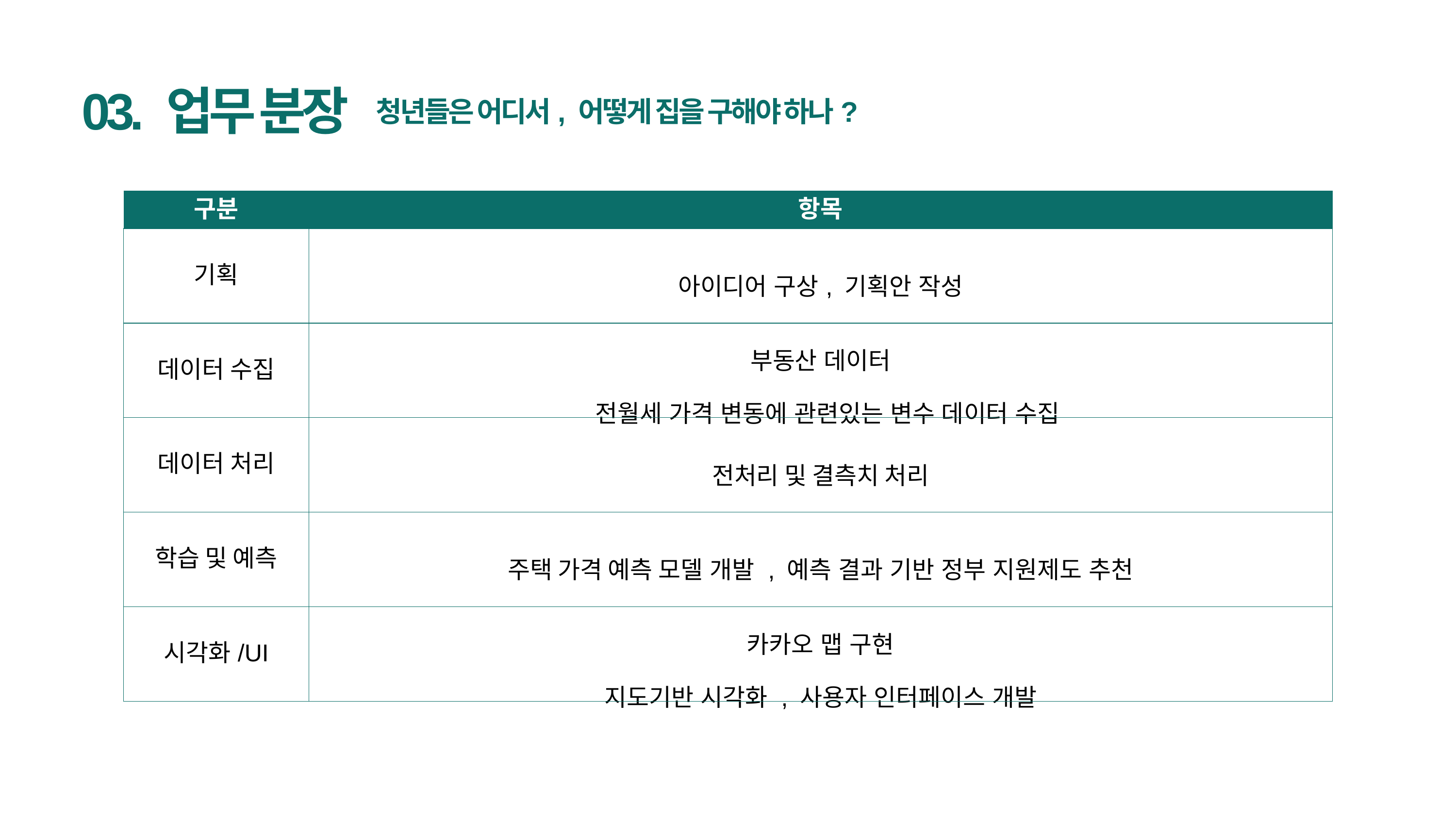

03. 업무 분장
청년들은 어디서, 어떻게 집을 구해야 하나?
| 구분 | 항목 |
| --- | --- |
| 기획 | 아이디어 구상, 기획안 작성 |
| 데이터 수집 | 부동산 데이터 전월세 가격 변동에 관련있는 변수 데이터 수집 |
| 데이터 처리 | 전처리 및 결측치 처리 |
| 학습 및 예측 | 주택 가격 예측 모델 개발 , 예측 결과 기반 정부 지원제도 추천 |
| 시각화/UI | 카카오 맵 구현 지도기반 시각화 , 사용자 인터페이스 개발 |